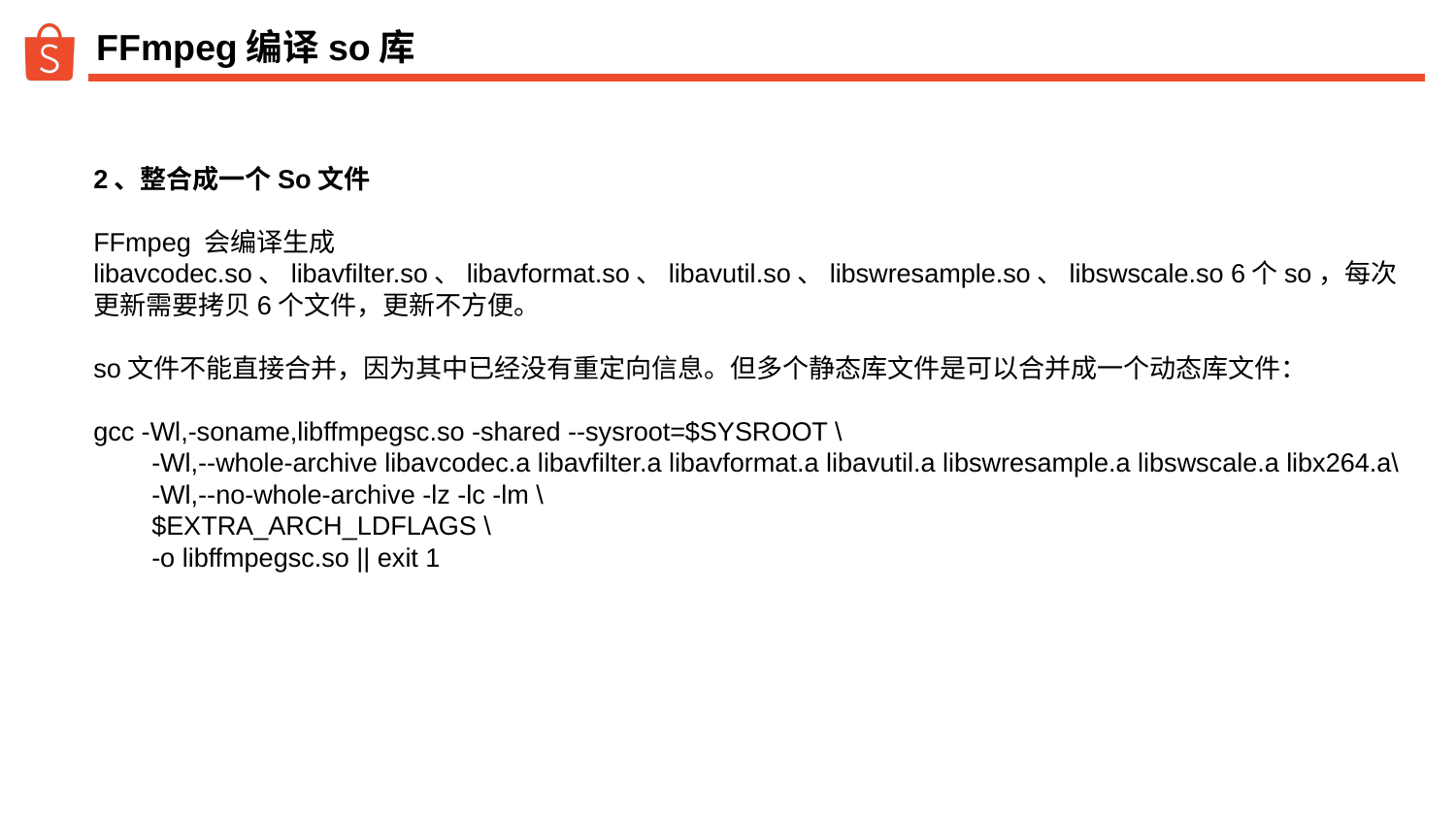

# FFmpeg编译so库
2、整合成一个So文件

FFmpeg 会编译生成 libavcodec.so、libavfilter.so、libavformat.so、libavutil.so、libswresample.so、libswscale.so 6个so，每次更新需要拷贝6个文件，更新不方便。

so文件不能直接合并，因为其中已经没有重定向信息。但多个静态库文件是可以合并成一个动态库文件：

gcc -Wl,-soname,libffmpegsc.so -shared --sysroot=$SYSROOT \
        -Wl,--whole-archive libavcodec.a libavfilter.a libavformat.a libavutil.a libswresample.a libswscale.a libx264.a\
        -Wl,--no-whole-archive -lz -lc -lm \
        $EXTRA_ARCH_LDFLAGS \
        -o libffmpegsc.so || exit 1